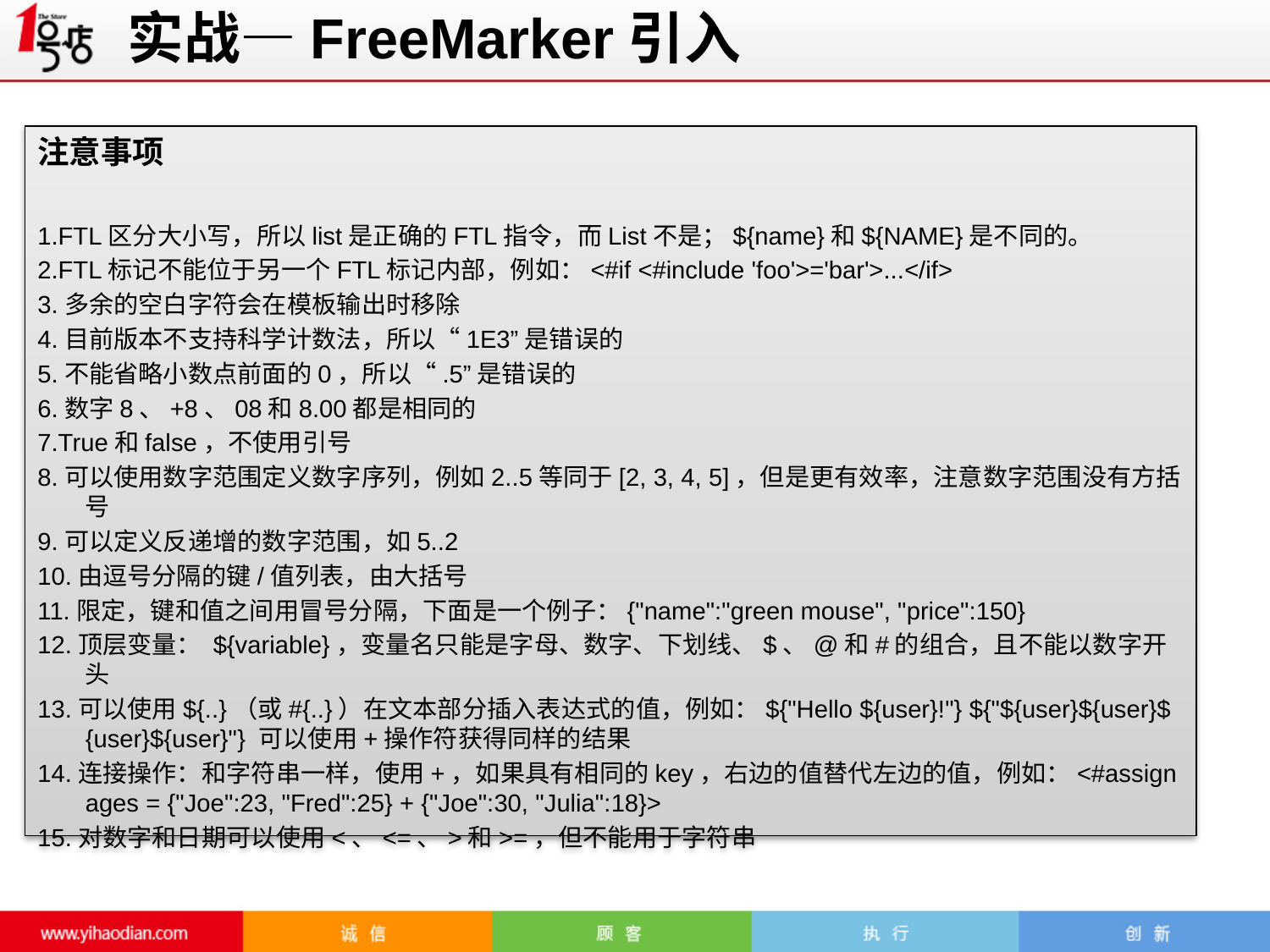

实战—FreeMarker引入
注意事项

1.FTL区分大小写，所以list是正确的FTL指令，而List不是；${name}和${NAME}是不同的。
2.FTL标记不能位于另一个FTL标记内部，例如：<#if <#include 'foo'>='bar'>...</if>
3.多余的空白字符会在模板输出时移除
4.目前版本不支持科学计数法，所以“1E3”是错误的
5.不能省略小数点前面的0，所以“.5”是错误的
6.数字8、+8、08和8.00都是相同的
7.True和false，不使用引号
8.可以使用数字范围定义数字序列，例如2..5等同于[2, 3, 4, 5]，但是更有效率，注意数字范围没有方括号
9.可以定义反递增的数字范围，如5..2
10.由逗号分隔的键/值列表，由大括号
11.限定，键和值之间用冒号分隔，下面是一个例子：{"name":"green mouse", "price":150}
12.顶层变量： ${variable}，变量名只能是字母、数字、下划线、$、@和#的组合，且不能以数字开头
13.可以使用${..}（或#{..}）在文本部分插入表达式的值，例如：${"Hello ${user}!"} ${"${user}${user}${user}${user}"} 可以使用+操作符获得同样的结果
14.连接操作：和字符串一样，使用+，如果具有相同的key，右边的值替代左边的值，例如：<#assign ages = {"Joe":23, "Fred":25} + {"Joe":30, "Julia":18}>
15.对数字和日期可以使用<、<=、>和>=，但不能用于字符串